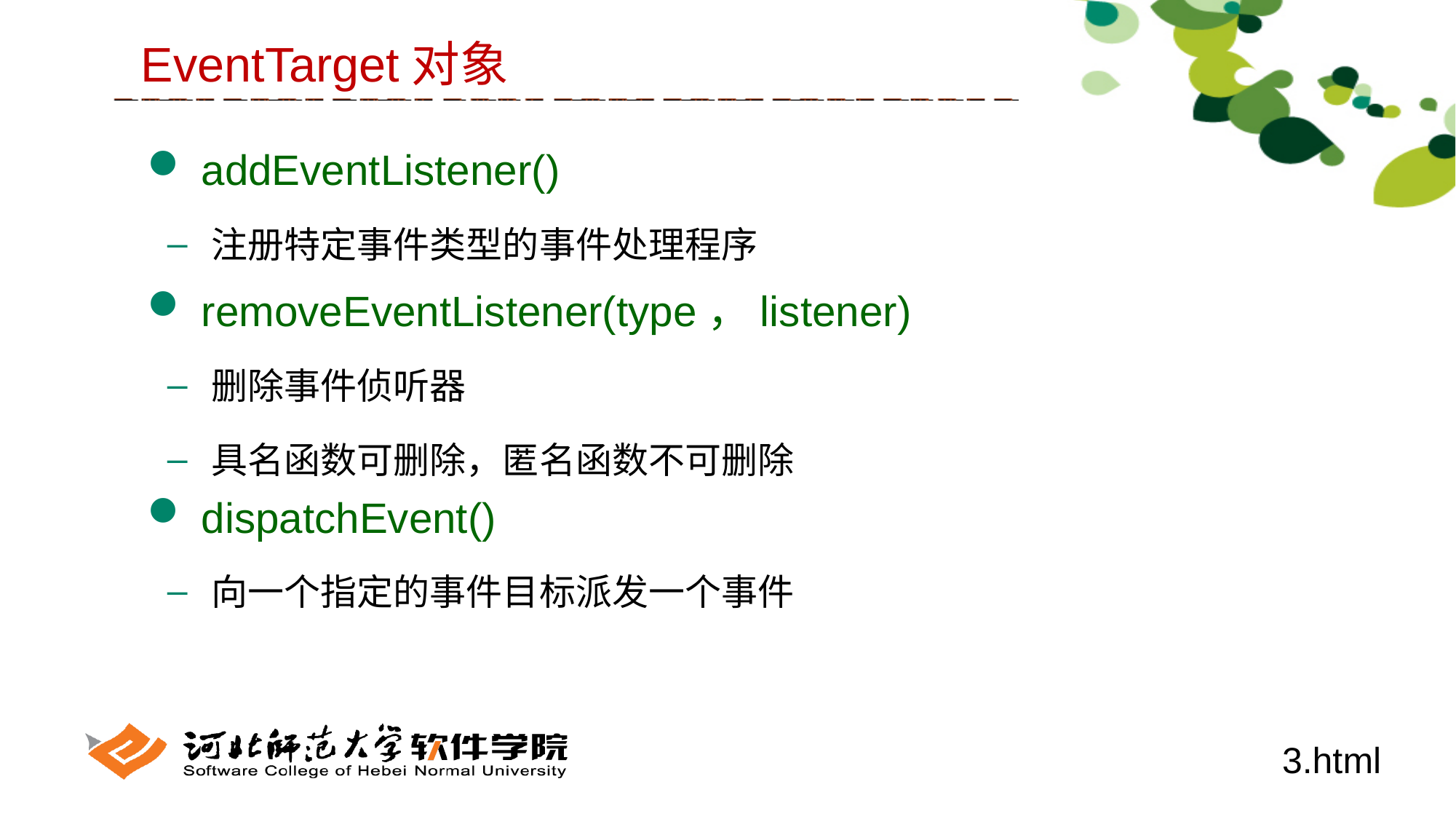

EventTarget对象
 addEventListener()
 注册特定事件类型的事件处理程序
 removeEventListener(type，listener)
 删除事件侦听器
 具名函数可删除，匿名函数不可删除
 dispatchEvent()
 向一个指定的事件目标派发一个事件
3.html